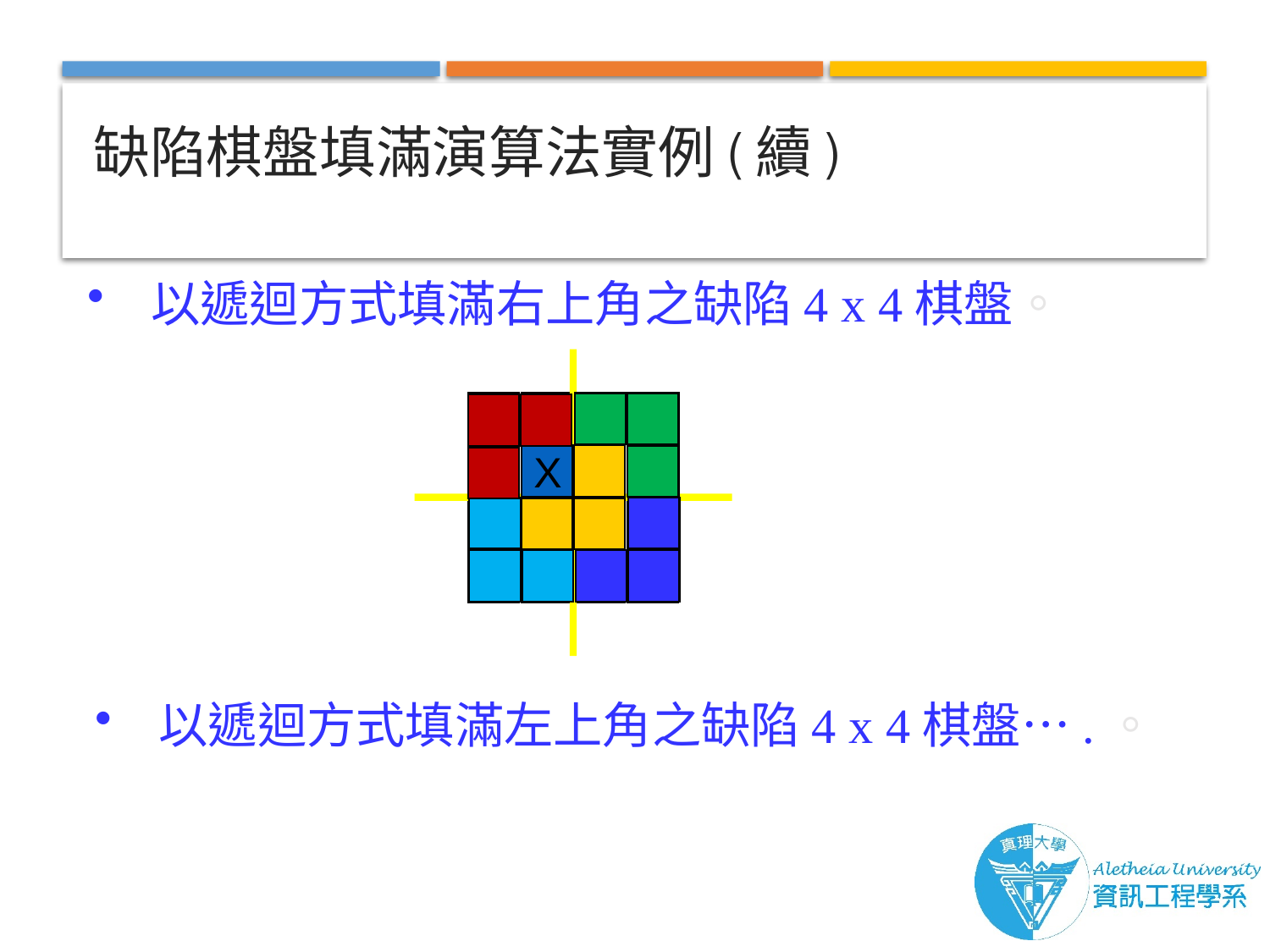

# 缺陷棋盤填滿演算法實例(續)
以遞迴方式填滿右上角之缺陷4 x 4棋盤。

X

以遞迴方式填滿左上角之缺陷4 x 4棋盤….。